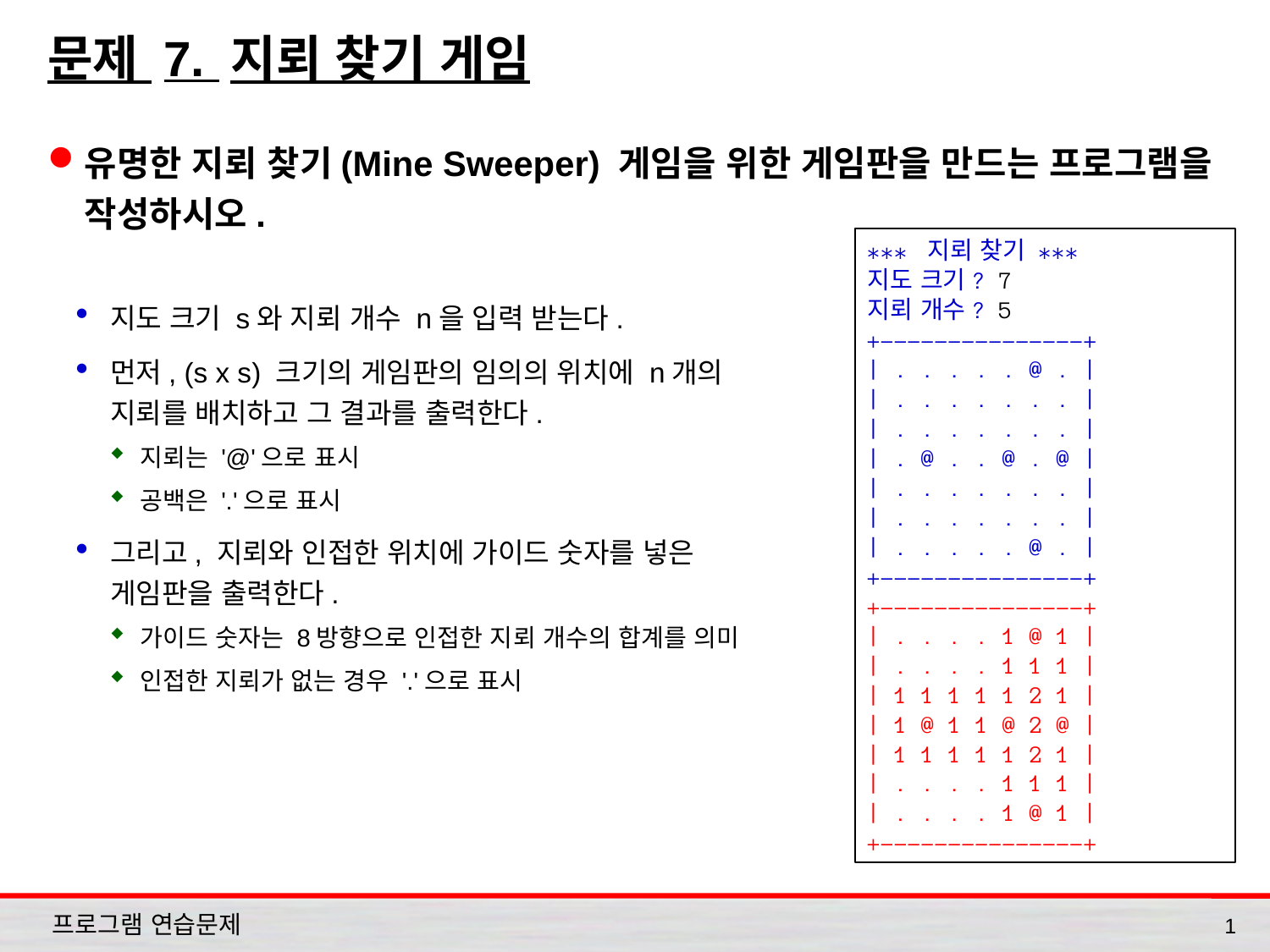

# 문제 7. 지뢰 찾기 게임
유명한 지뢰 찾기(Mine Sweeper) 게임을 위한 게임판을 만드는 프로그램을 작성하시오.

지도 크기 s와 지뢰 개수 n을 입력 받는다.
먼저, (s x s) 크기의 게임판의 임의의 위치에 n개의
지뢰를 배치하고 그 결과를 출력한다.
지뢰는 '@'으로 표시
공백은 '.'으로 표시
그리고, 지뢰와 인접한 위치에 가이드 숫자를 넣은
게임판을 출력한다.
가이드 숫자는 8방향으로 인접한 지뢰 개수의 합계를 의미
인접한 지뢰가 없는 경우 '.'으로 표시
*** 지뢰 찾기 ***
지도 크기? 7
지뢰 개수? 5
+---------------+
| . . . . . @ . |
| . . . . . . . |
| . . . . . . . |
| . @ . . @ . @ |
| . . . . . . . |
| . . . . . . . |
| . . . . . @ . |
+---------------+
+---------------+
| . . . . 1 @ 1 |
| . . . . 1 1 1 |
| 1 1 1 1 1 2 1 |
| 1 @ 1 1 @ 2 @ |
| 1 1 1 1 1 2 1 |
| . . . . 1 1 1 |
| . . . . 1 @ 1 |
+---------------+